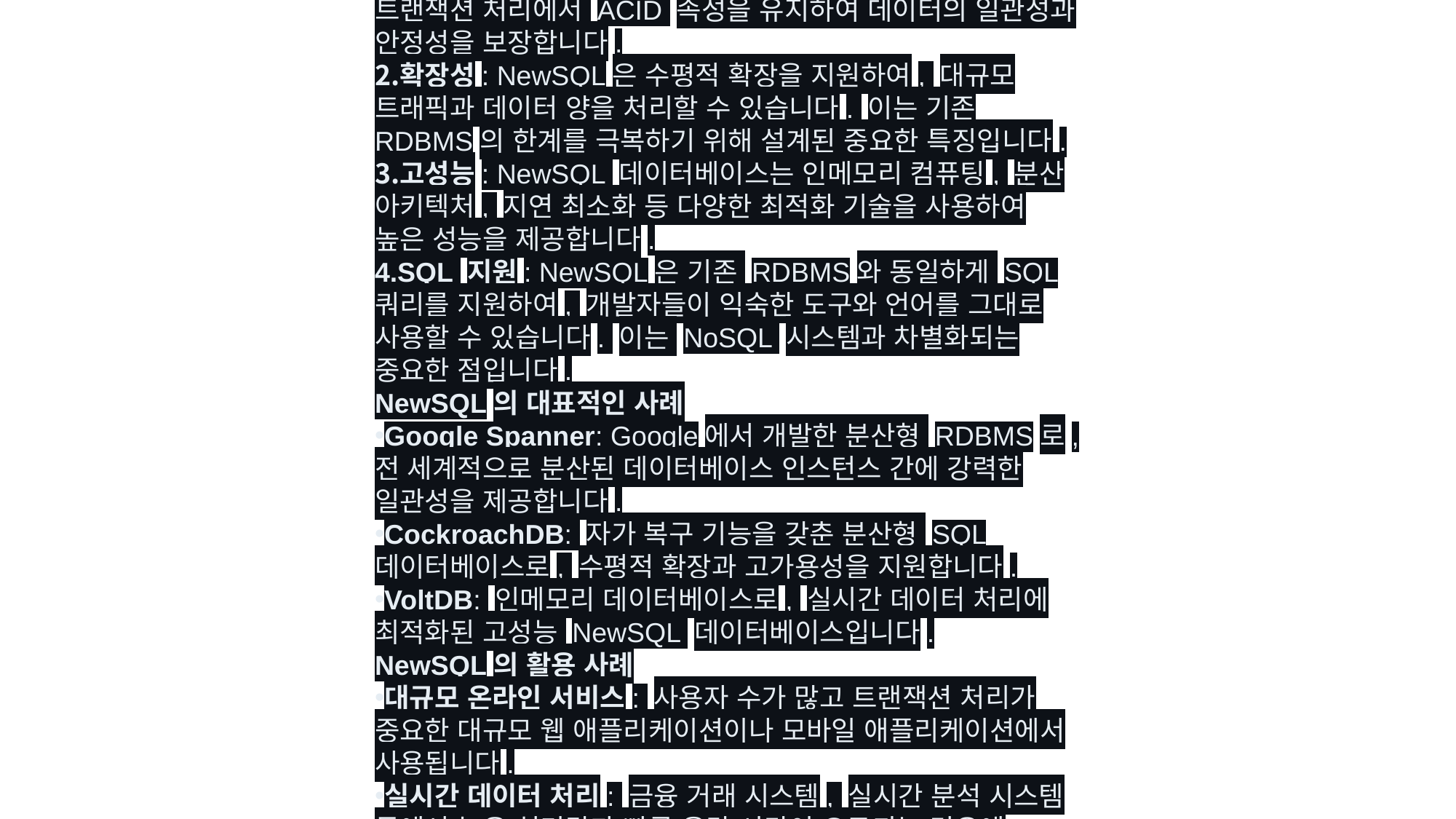

NewSQL은 전통적인 관계형 데이터베이스 관리 시스템(RDBMS)의 ACID(Atomicity, Consistency, Isolation, Durability) 속성을 유지하면서도 NoSQL 데이터베이스의 확장성과 성능을 제공하는 새로운 유형의 데이터베이스 시스템입니다. NewSQL은 대규모 트랜잭션 처리와 확장성이 필요한 현대 애플리케이션의 요구를 충족시키기 위해 개발되었습니다.
NewSQL의 주요 특징
ACID 속성 유지: NewSQL은 전통적인 RDBMS처럼 트랜잭션 처리에서 ACID 속성을 유지하여 데이터의 일관성과 안정성을 보장합니다.
확장성: NewSQL은 수평적 확장을 지원하여, 대규모 트래픽과 데이터 양을 처리할 수 있습니다. 이는 기존 RDBMS의 한계를 극복하기 위해 설계된 중요한 특징입니다.
고성능: NewSQL 데이터베이스는 인메모리 컴퓨팅, 분산 아키텍처, 지연 최소화 등 다양한 최적화 기술을 사용하여 높은 성능을 제공합니다.
SQL 지원: NewSQL은 기존 RDBMS와 동일하게 SQL 쿼리를 지원하여, 개발자들이 익숙한 도구와 언어를 그대로 사용할 수 있습니다. 이는 NoSQL 시스템과 차별화되는 중요한 점입니다.
NewSQL의 대표적인 사례
Google Spanner: Google에서 개발한 분산형 RDBMS로, 전 세계적으로 분산된 데이터베이스 인스턴스 간에 강력한 일관성을 제공합니다.
CockroachDB: 자가 복구 기능을 갖춘 분산형 SQL 데이터베이스로, 수평적 확장과 고가용성을 지원합니다.
VoltDB: 인메모리 데이터베이스로, 실시간 데이터 처리에 최적화된 고성능 NewSQL 데이터베이스입니다.
NewSQL의 활용 사례
대규모 온라인 서비스: 사용자 수가 많고 트랜잭션 처리가 중요한 대규모 웹 애플리케이션이나 모바일 애플리케이션에서 사용됩니다.
실시간 데이터 처리: 금융 거래 시스템, 실시간 분석 시스템 등에서 높은 처리량과 빠른 응답 시간이 요구되는 경우에 적합합니다.
확장성이 필요한 전통적 애플리케이션: 기존의 RDBMS가 확장성의 한계에 부딪힌 애플리케이션에서, 데이터베이스를 NewSQL로 전환하여 확장성과 성능을 개선할 수 있습니다.
NewSQL은 기존 RDBMS의 강점을 유지하면서도 현대 애플리케이션이 필요로 하는 확장성과 성능을 제공함으로써, 전통적인 RDBMS와 NoSQL 데이터베이스의 중간에 위치한 솔루션으로 평가받고 있습니다.